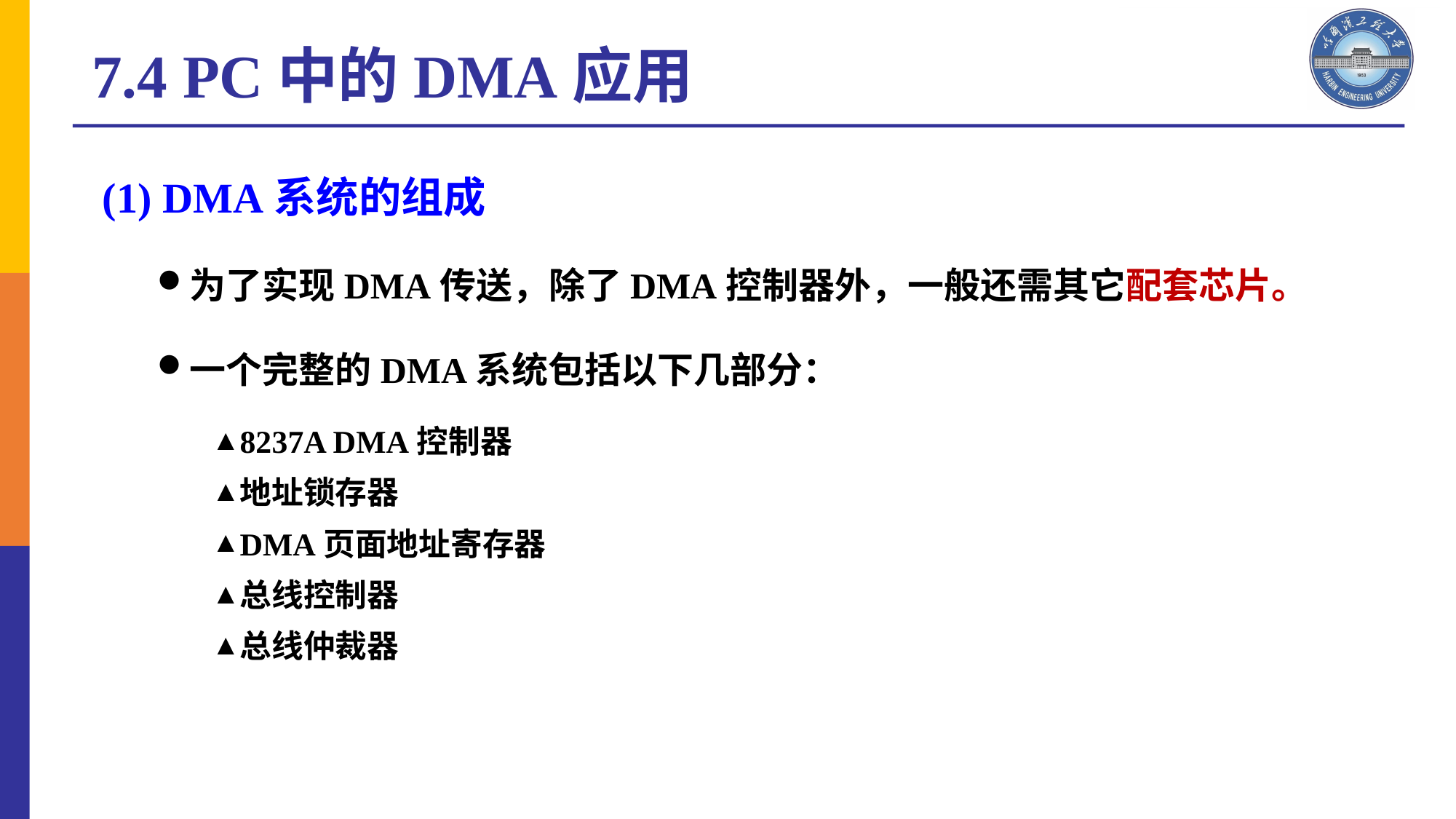

7.4 PC中的DMA应用
(1) DMA系统的组成
为了实现DMA传送，除了DMA控制器外，一般还需其它配套芯片。
一个完整的DMA系统包括以下几部分：
8237A DMA控制器
地址锁存器
DMA页面地址寄存器
总线控制器
总线仲裁器